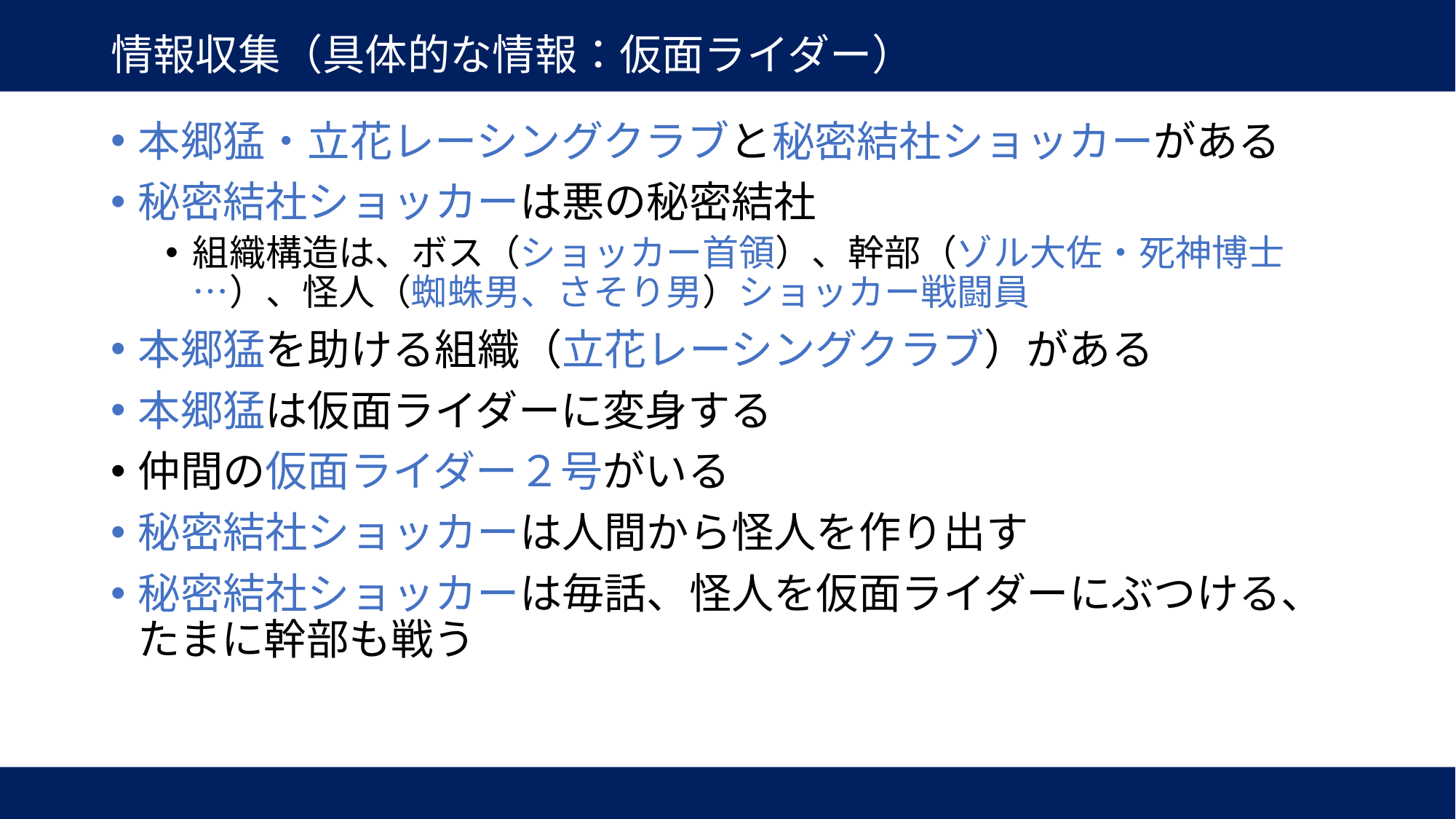

# 情報収集（具体的な情報：仮面ライダー）
本郷猛・立花レーシングクラブと秘密結社ショッカーがある
秘密結社ショッカーは悪の秘密結社
組織構造は、ボス（ショッカー首領）、幹部（ゾル大佐・死神博士…）、怪人（蜘蛛男、さそり男）ショッカー戦闘員
本郷猛を助ける組織（立花レーシングクラブ）がある
本郷猛は仮面ライダーに変身する
仲間の仮面ライダー２号がいる
秘密結社ショッカーは人間から怪人を作り出す
秘密結社ショッカーは毎話、怪人を仮面ライダーにぶつける、たまに幹部も戦う